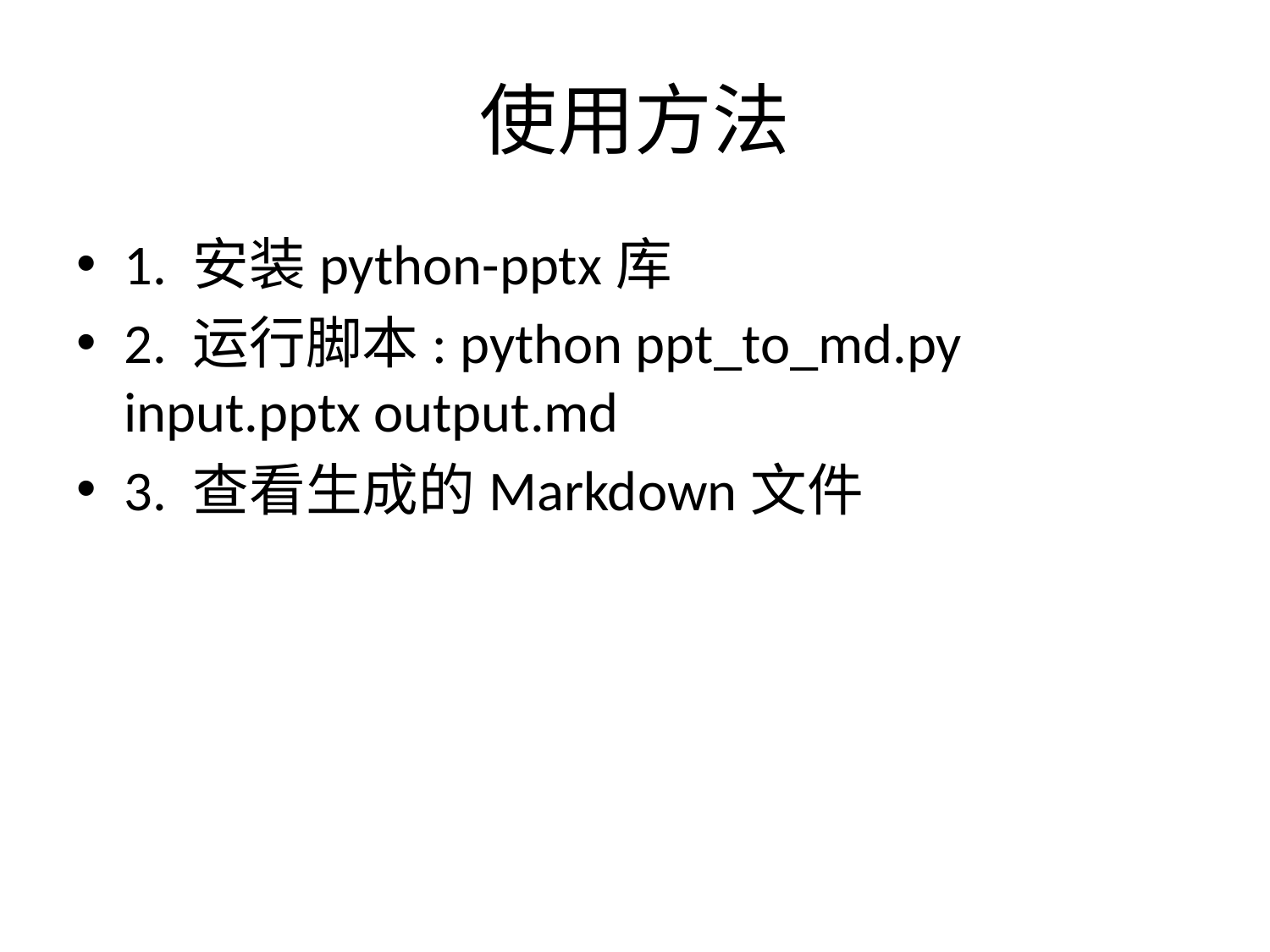

# 使用方法
1. 安装python-pptx库
2. 运行脚本: python ppt_to_md.py input.pptx output.md
3. 查看生成的Markdown文件